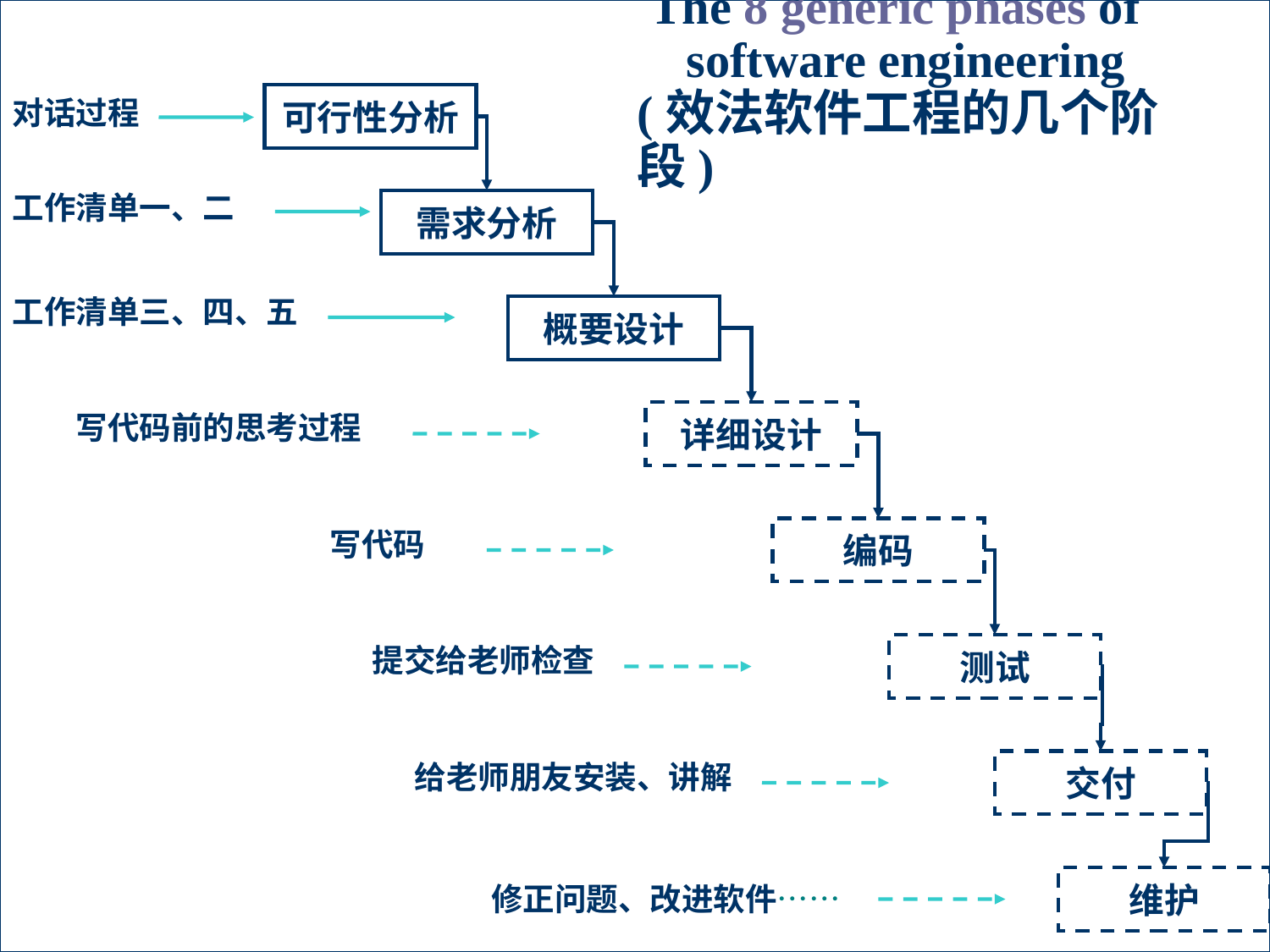

# The 8 generic phases of software engineering (效法软件工程的几个阶段)
可行性分析
对话过程

工作清单一、二
需求分析

工作清单三、四、五
概要设计

写代码前的思考过程
详细设计

写代码
编码

提交给老师检查
测试

给老师朋友安装、讲解
交付

维护
修正问题、改进软件……
3